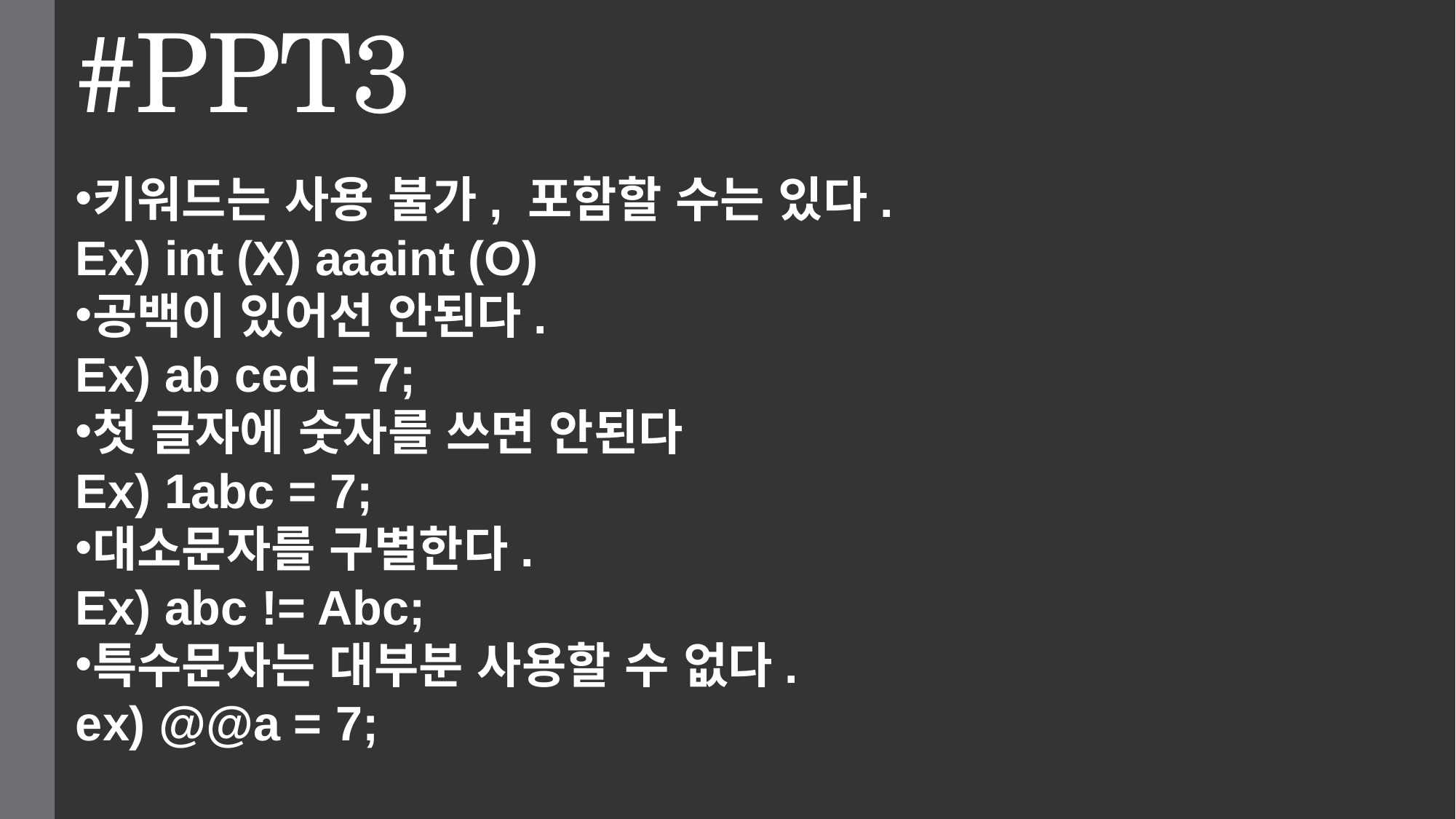

# #PPT3
키워드는 사용 불가, 포함할 수는 있다.
Ex) int (X) aaaint (O)
공백이 있어선 안된다.
Ex) ab ced = 7;
첫 글자에 숫자를 쓰면 안된다
Ex) 1abc = 7;
대소문자를 구별한다.
Ex) abc != Abc;
특수문자는 대부분 사용할 수 없다.
ex) @@a = 7;